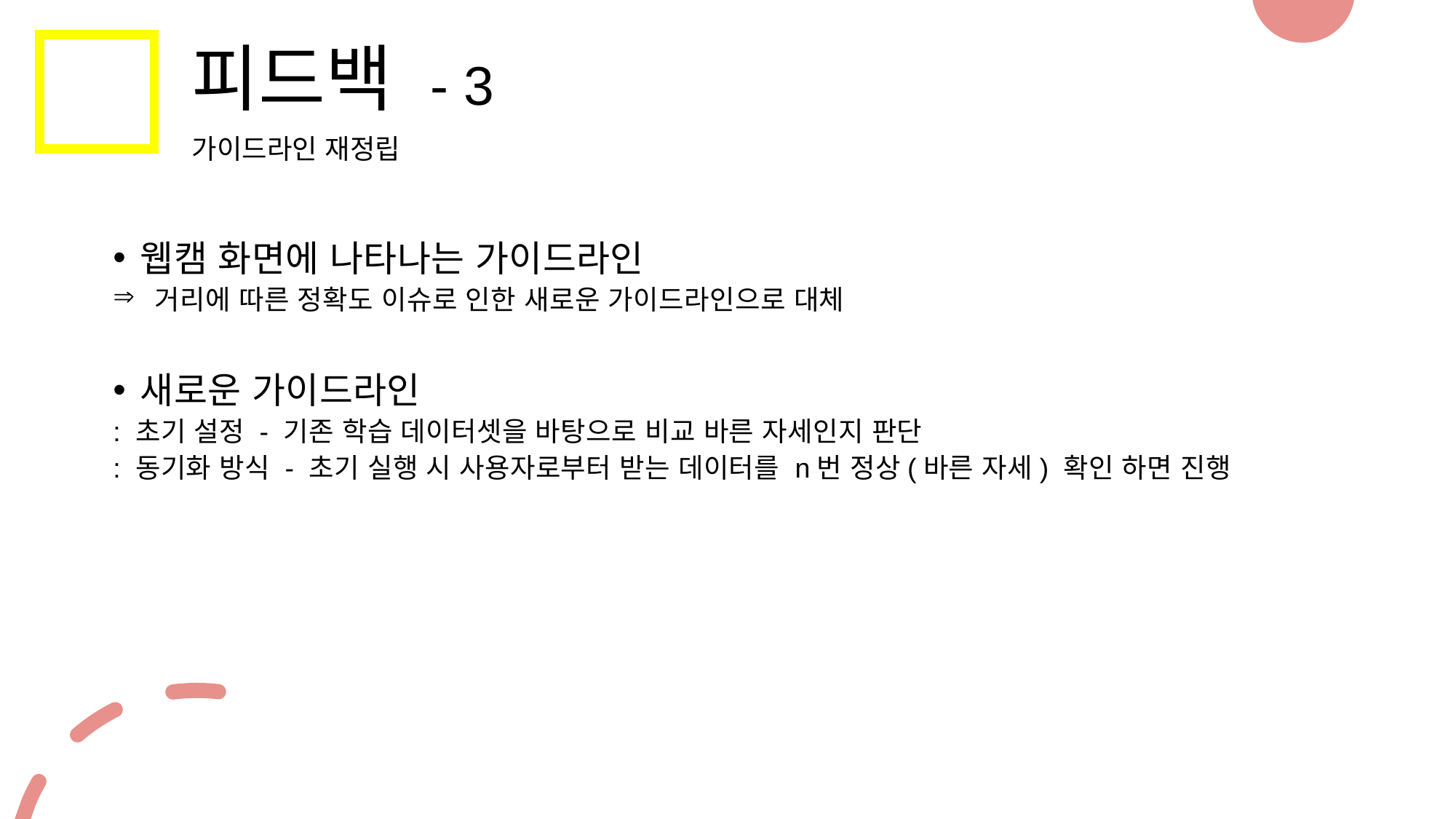

피드백 - 3

가이드라인 재정립
웹캠 화면에 나타나는 가이드라인
 거리에 따른 정확도 이슈로 인한 새로운 가이드라인으로 대체

새로운 가이드라인
: 초기 설정 - 기존 학습 데이터셋을 바탕으로 비교 바른 자세인지 판단
: 동기화 방식 - 초기 실행 시 사용자로부터 받는 데이터를 n번 정상(바른 자세) 확인 하면 진행